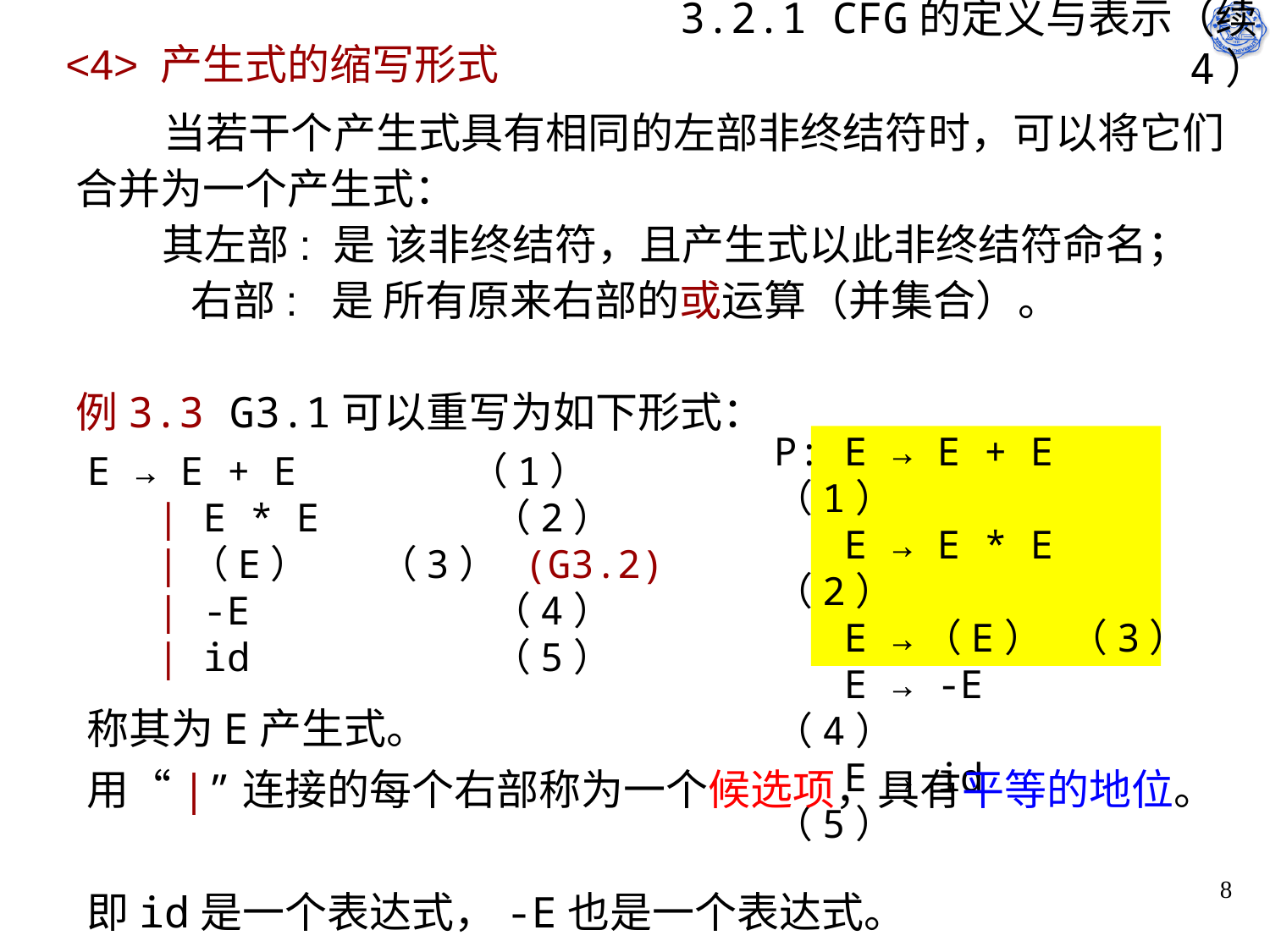

# 3.2.1 CFG的定义与表示（续4）
<4> 产生式的缩写形式
        当若干个产生式具有相同的左部非终结符时，可以将它们合并为一个产生式：
        其左部: 是 该非终结符，且产生式以此非终结符命名；
           右部:  是 所有原来右部的或运算（并集合）。

例3.3 G3.1可以重写为如下形式：
P: E → E + E  （1）
   E → E * E  （2）
   E →（E）   （3）
   E → -E     （4）
   E → id     （5）

E → E + E       （1）
   | E * E       （2）
   |（E）        （3）  (G3.2)
   | -E          （4）
   | id          （5）
称其为E产生式。
用“|”连接的每个右部称为一个候选项，具有平等的地位。
即id是一个表达式，-E也是一个表达式。
8